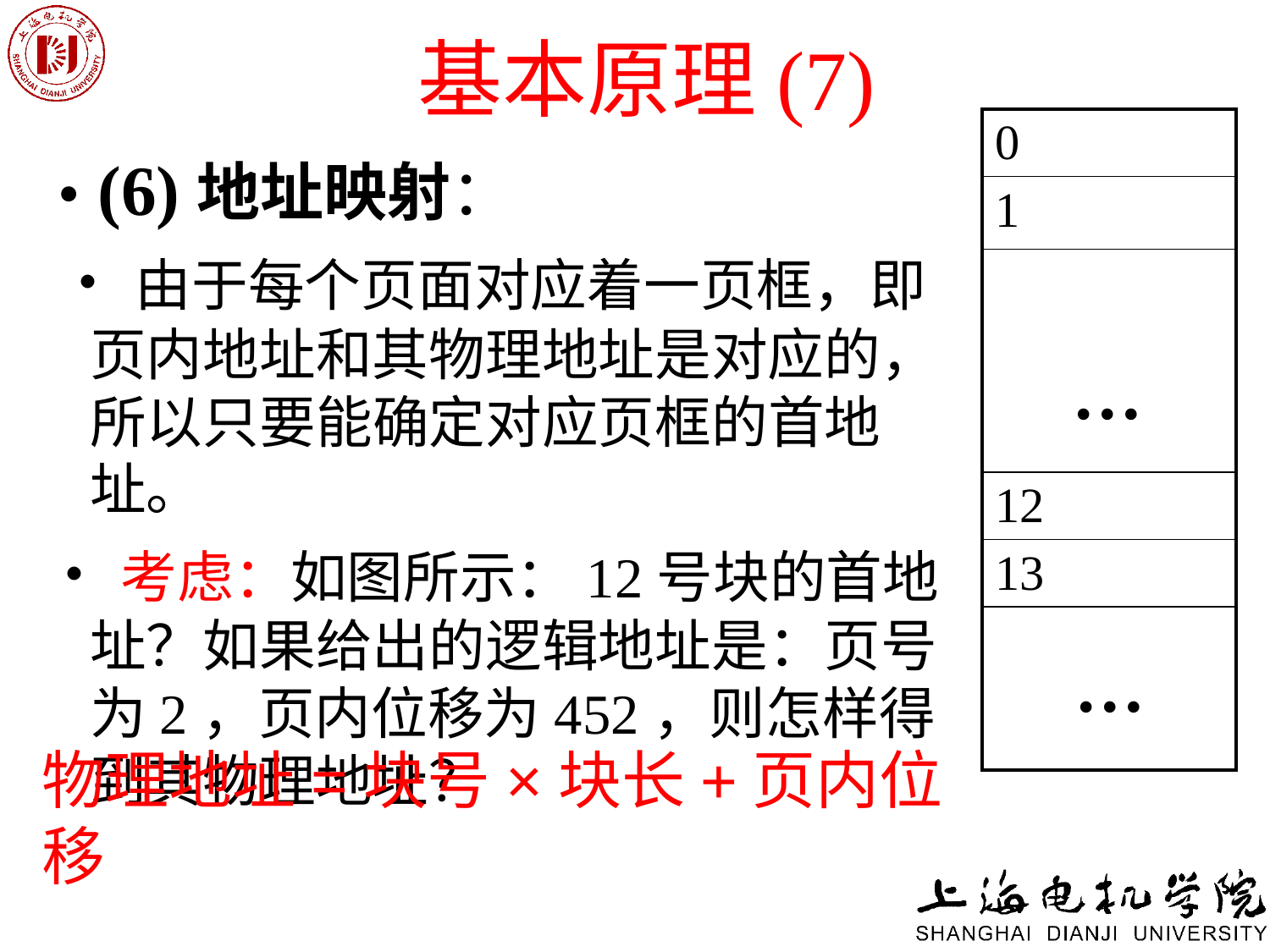

# 基本原理(7)
| 0 |
| --- |
| 1 |
| … |
| 12 |
| 13 |
| … |
 • (6)地址映射：
 •由于每个页面对应着一页框，即页内地址和其物理地址是对应的，所以只要能确定对应页框的首地址。
•考虑：如图所示：12号块的首地址？如果给出的逻辑地址是：页号为2，页内位移为452，则怎样得到其物理地址？
物理地址=块号×块长+页内位移